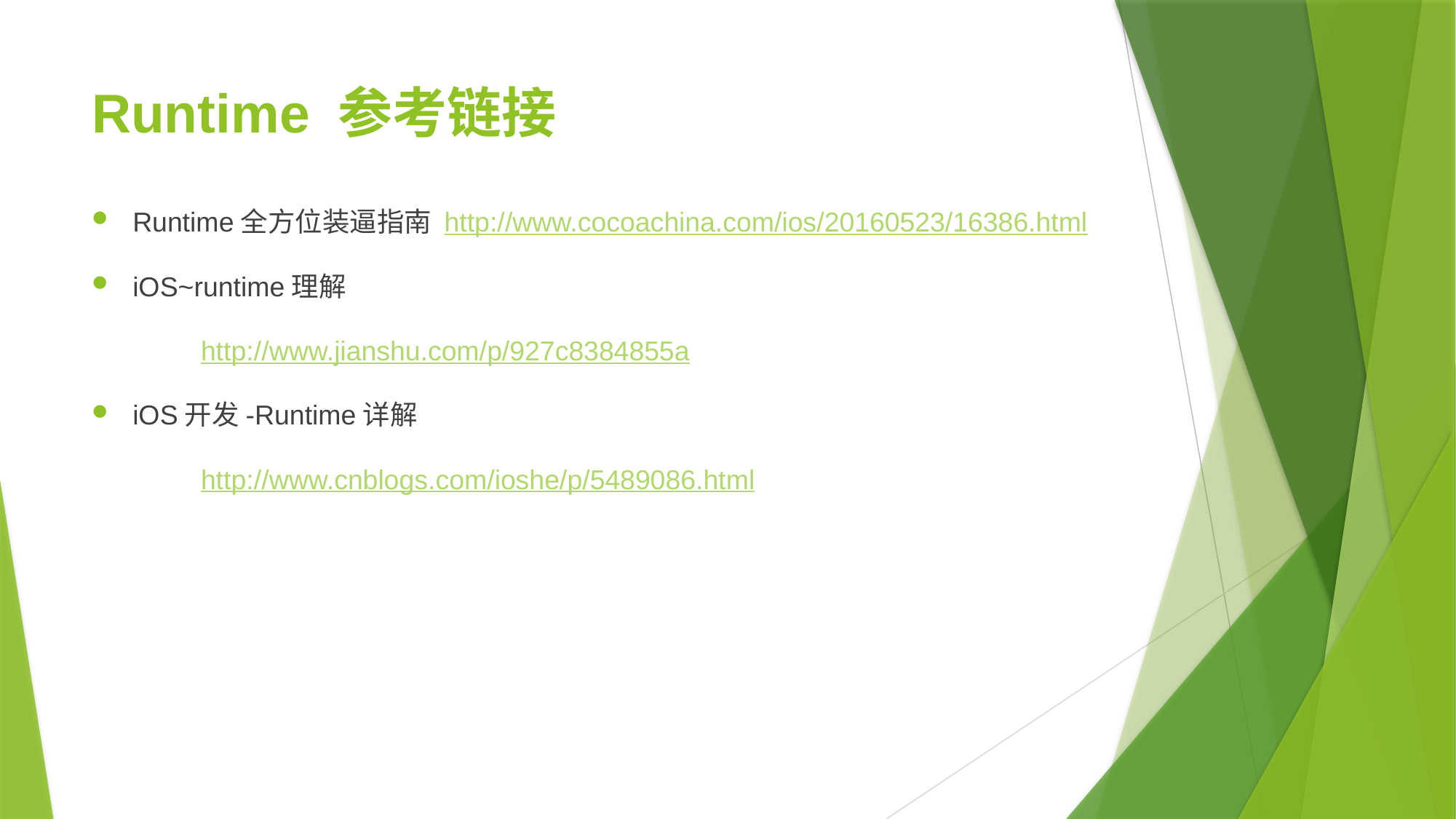

# Runtime 参考链接
Runtime全方位装逼指南 http://www.cocoachina.com/ios/20160523/16386.html
iOS~runtime理解
	http://www.jianshu.com/p/927c8384855a
iOS开发-Runtime详解
	http://www.cnblogs.com/ioshe/p/5489086.html